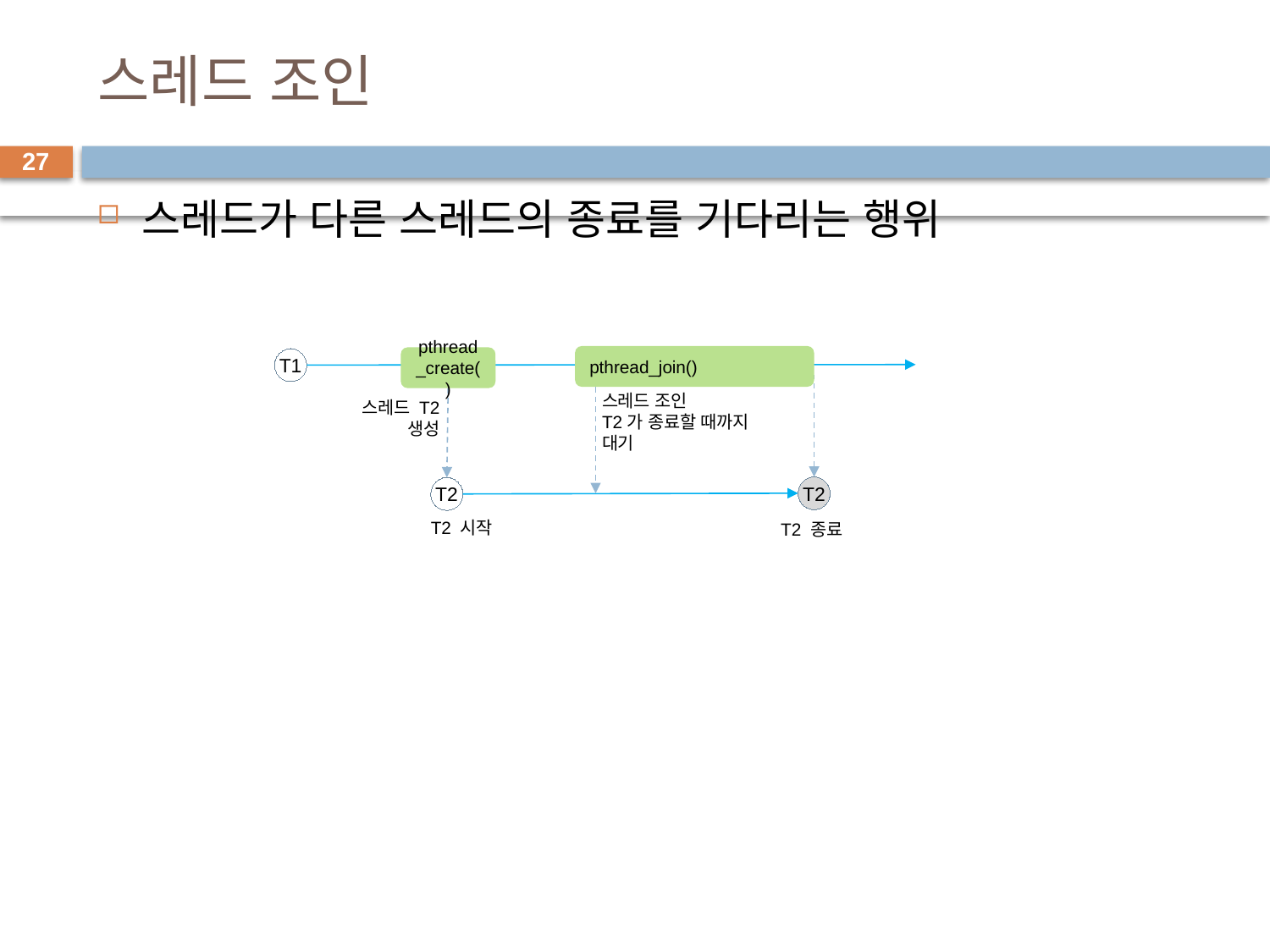

# 스레드 조인
27
스레드가 다른 스레드의 종료를 기다리는 행위
pthread_join()
pthread_create()
T1
스레드 조인
T2가 종료할 때까지
대기
스레드 T2
생성
T2
T2
T2 시작
T2 종료